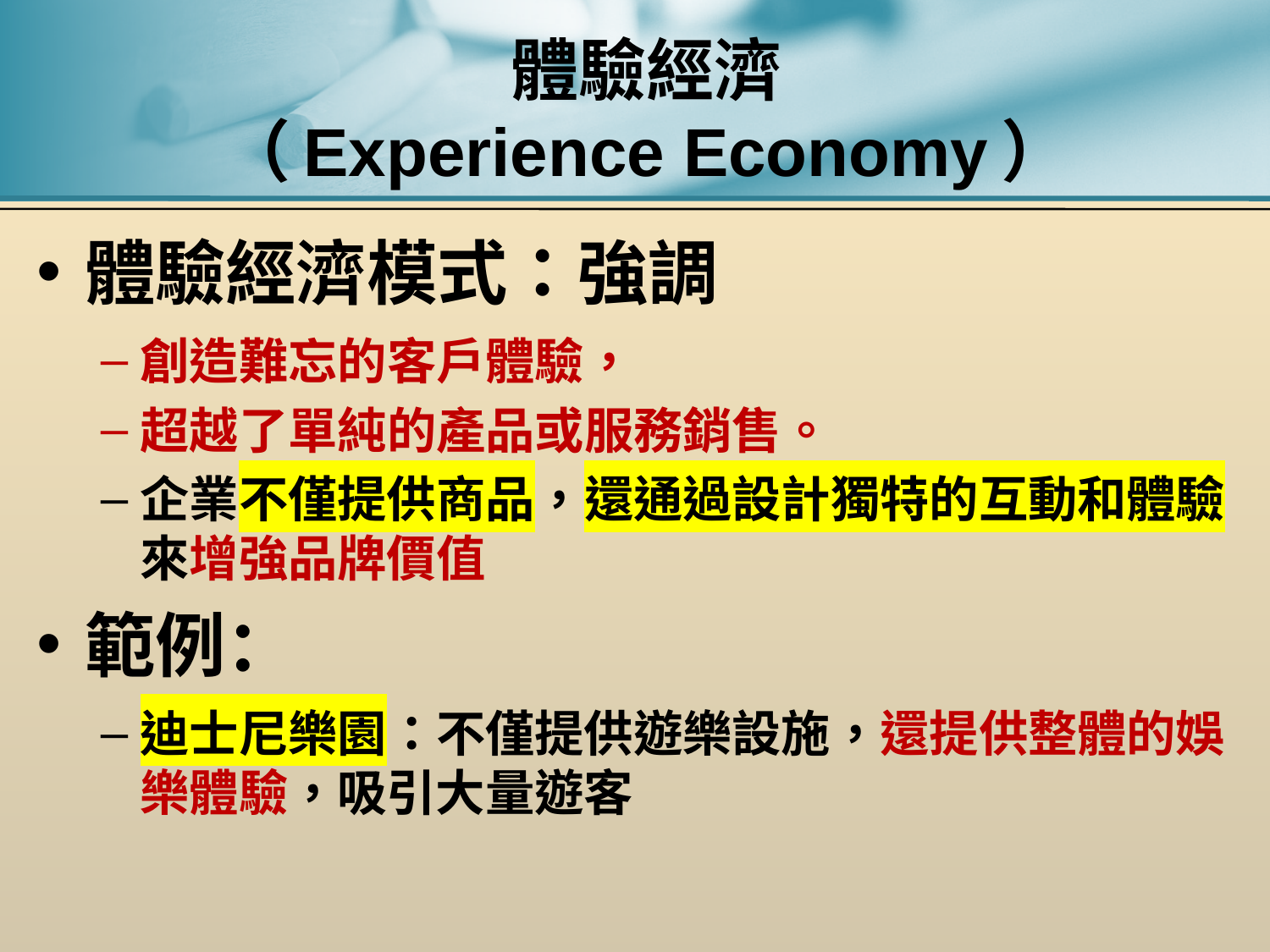

# 體驗經濟 （Experience Economy）
體驗經濟模式：強調
創造難忘的客戶體驗，
超越了單純的產品或服務銷售。
企業不僅提供商品，還通過設計獨特的互動和體驗來增強品牌價值
範例：
迪士尼樂園：不僅提供遊樂設施，還提供整體的娛樂體驗，吸引大量遊客